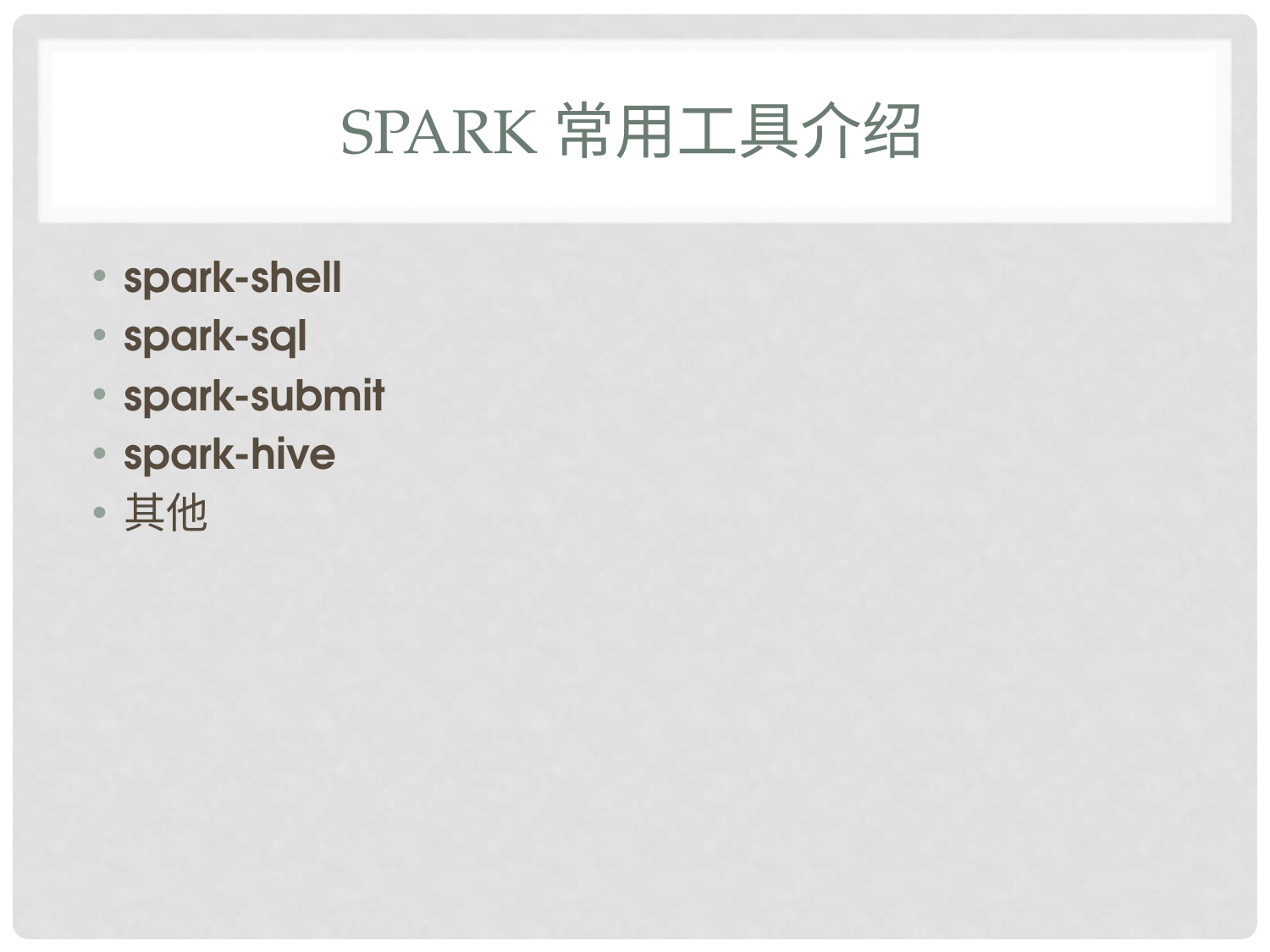

# Spark常用工具介绍
spark-shell
spark-sql
spark-submit
spark-hive
其他